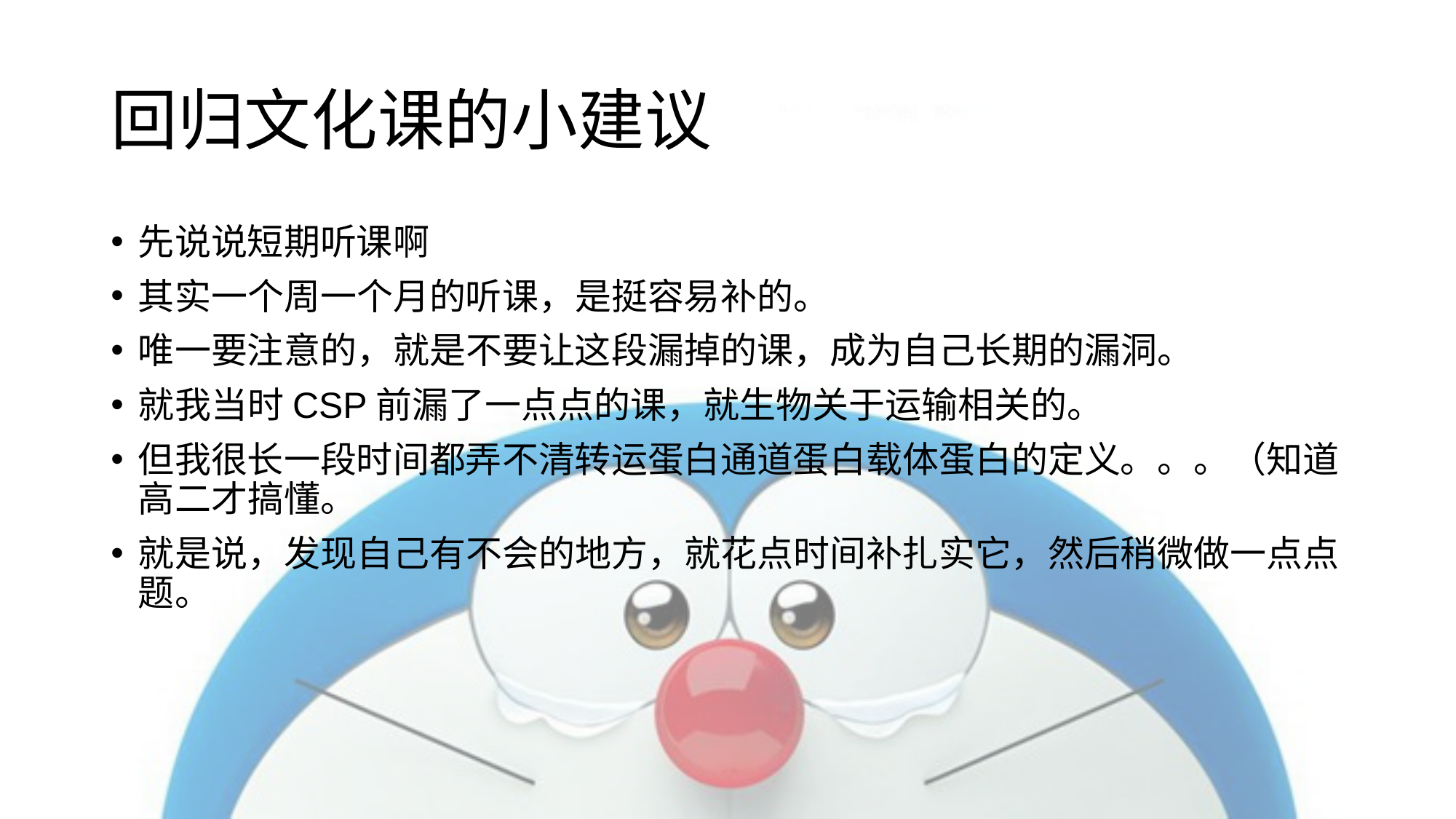

# 回归文化课的小建议
先说说短期听课啊
其实一个周一个月的听课，是挺容易补的。
唯一要注意的，就是不要让这段漏掉的课，成为自己长期的漏洞。
就我当时CSP前漏了一点点的课，就生物关于运输相关的。
但我很长一段时间都弄不清转运蛋白通道蛋白载体蛋白的定义。。。（知道高二才搞懂。
就是说，发现自己有不会的地方，就花点时间补扎实它，然后稍微做一点点题。